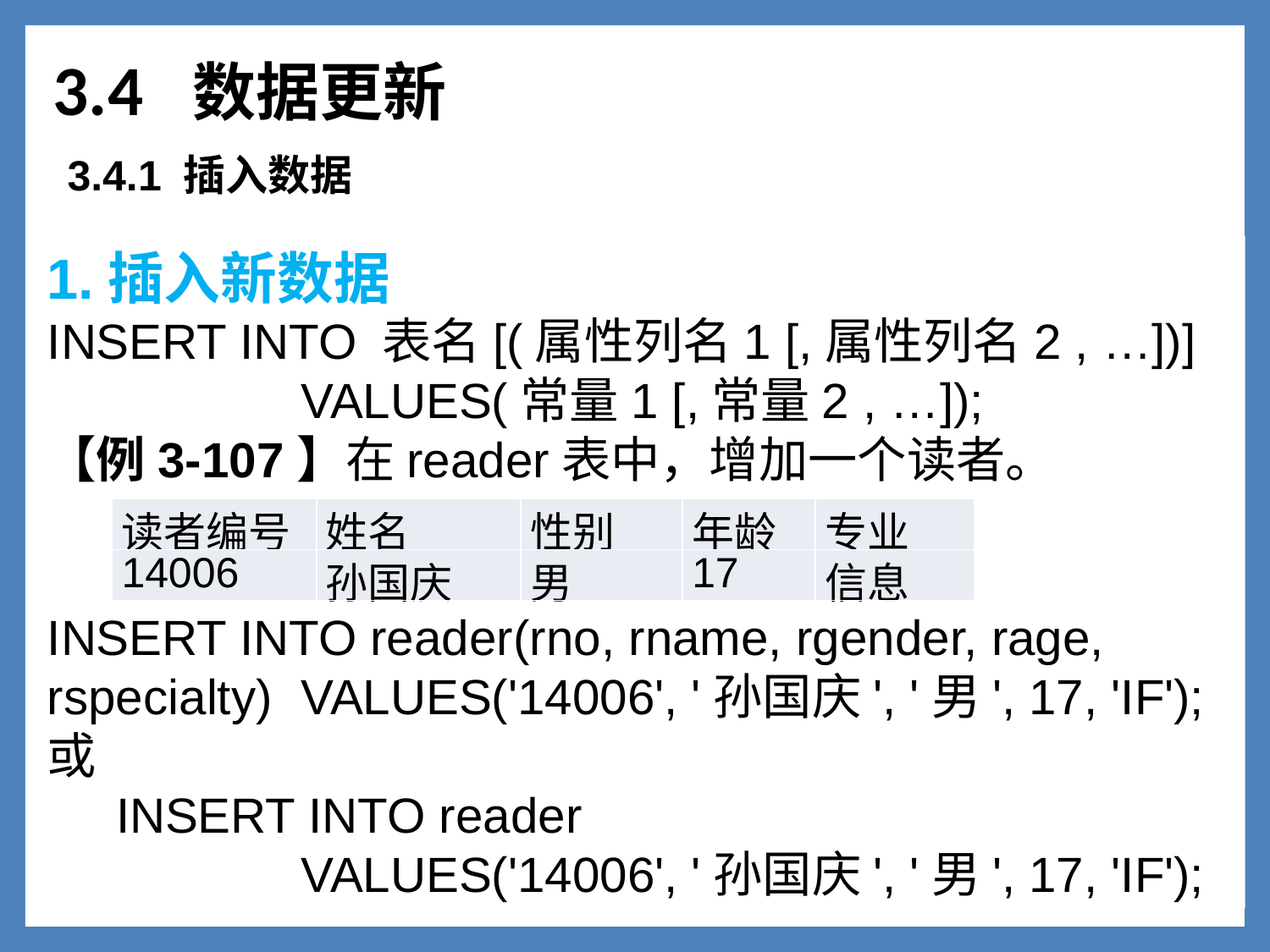

3.4  数据更新
3.4.1 插入数据

1.插入新数据
INSERT INTO 表名[(属性列名1 [,属性列名2 , …])]
		VALUES(常量1 [,常量2 , …]);
【例3-107】在reader表中，增加一个读者。

INSERT INTO reader(rno, rname, rgender, rage, rspecialty)	VALUES('14006', '孙国庆', '男', 17, 'IF');
或
     INSERT INTO reader
		VALUES('14006', '孙国庆', '男', 17, 'IF');
1

| 读者编号 | 姓名 | 性别 | 年龄 | 专业 |
| --- | --- | --- | --- | --- |
| 14006 | 孙国庆 | 男 | 17 | 信息 |